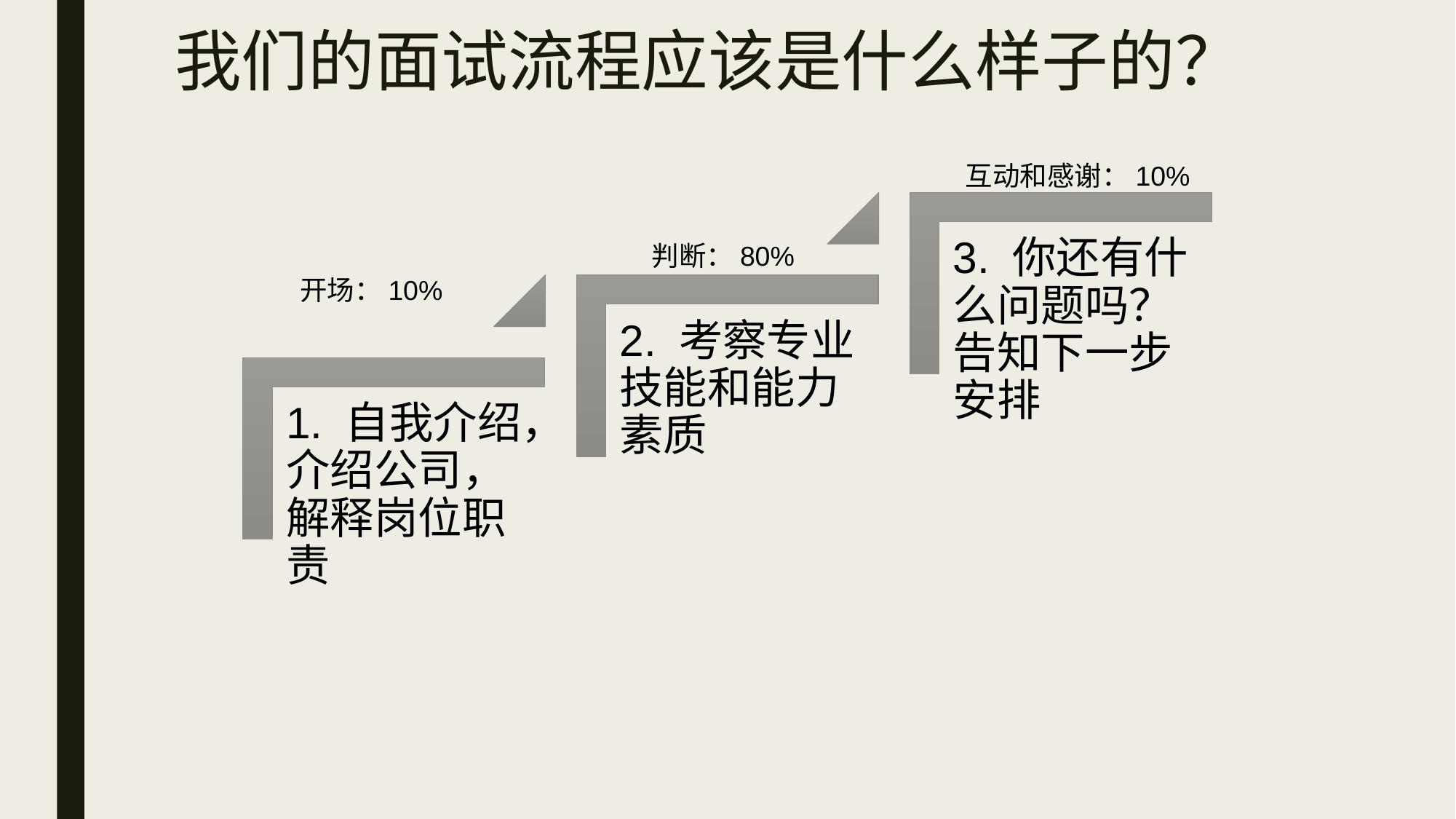

# 我们的面试流程应该是什么样子的？
1. 自我介绍，介绍公司， 解释岗位职责
2. 考察专业技能和能力素质
3. 你还有什么问题吗？ 告知下一步安排
互动和感谢：10%
判断：80%
开场：10%